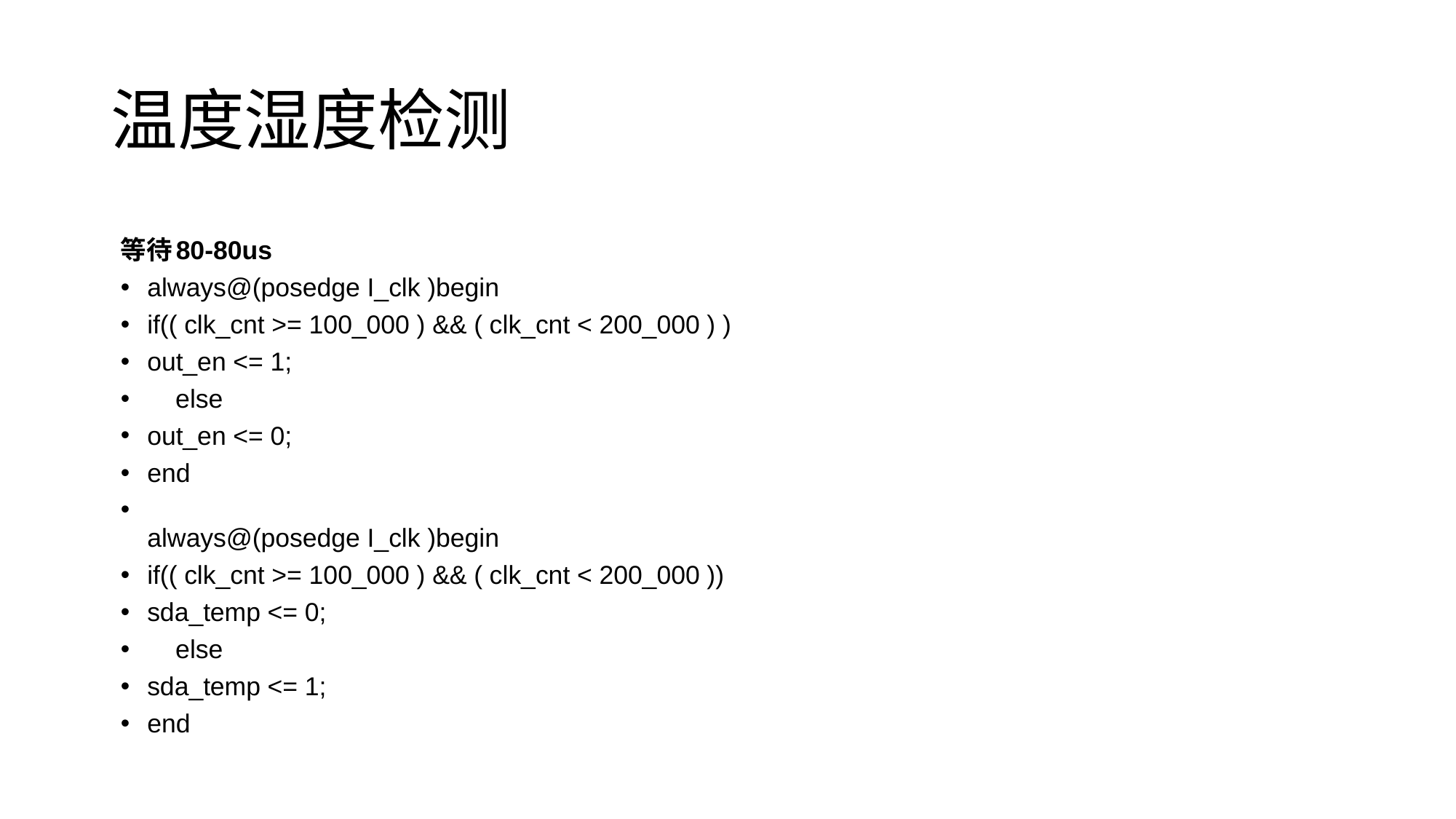

# 温度湿度检测
等待80-80us
always@(posedge I_clk )begin
if(( clk_cnt >= 100_000 ) && ( clk_cnt < 200_000 ) )
out_en <= 1;
    else
out_en <= 0;
end
always@(posedge I_clk )begin
if(( clk_cnt >= 100_000 ) && ( clk_cnt < 200_000 ))
sda_temp <= 0;
    else
sda_temp <= 1;
end